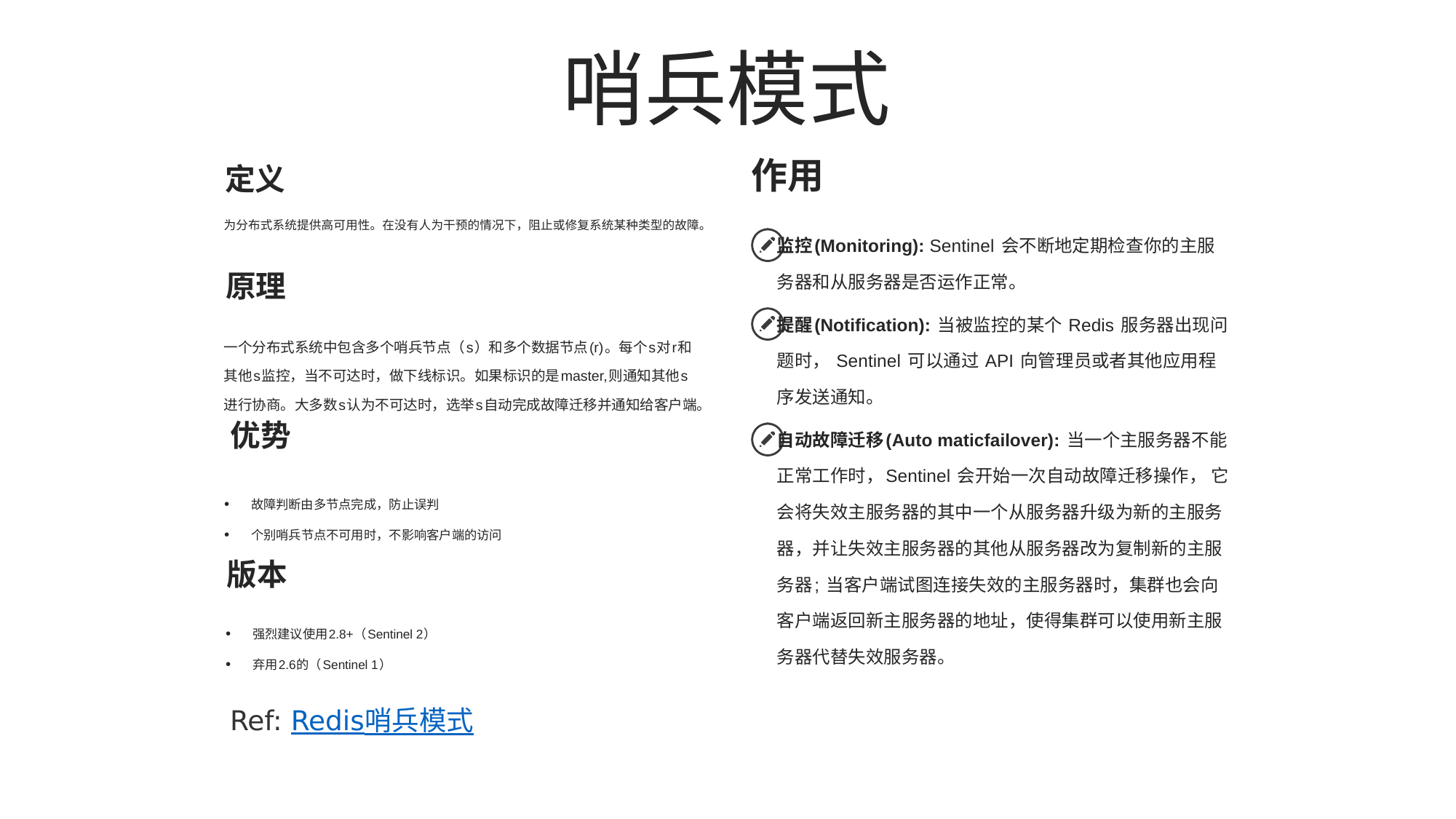

# 哨兵模式
定义
作用
为分布式系统提供高可用性。在没有人为干预的情况下，阻止或修复系统某种类型的故障。
监控(Monitoring): Sentinel 会不断地定期检查你的主服务器和从服务器是否运作正常。
提醒(Notification): 当被监控的某个 Redis 服务器出现问题时， Sentinel 可以通过 API 向管理员或者其他应用程序发送通知。
自动故障迁移(Auto maticfailover): 当一个主服务器不能正常工作时，Sentinel 会开始一次自动故障迁移操作， 它会将失效主服务器的其中一个从服务器升级为新的主服务器，并让失效主服务器的其他从服务器改为复制新的主服务器; 当客户端试图连接失效的主服务器时，集群也会向客户端返回新主服务器的地址，使得集群可以使用新主服务器代替失效服务器。
原理
一个分布式系统中包含多个哨兵节点（s）和多个数据节点(r)。每个s对r和其他s监控，当不可达时，做下线标识。如果标识的是master,则通知其他s进行协商。大多数s认为不可达时，选举s自动完成故障迁移并通知给客户端。
优势
故障判断由多节点完成，防止误判
个别哨兵节点不可用时，不影响客户端的访问
版本
强烈建议使用2.8+（Sentinel 2）
弃用2.6的（Sentinel 1）
Ref: Redis哨兵模式